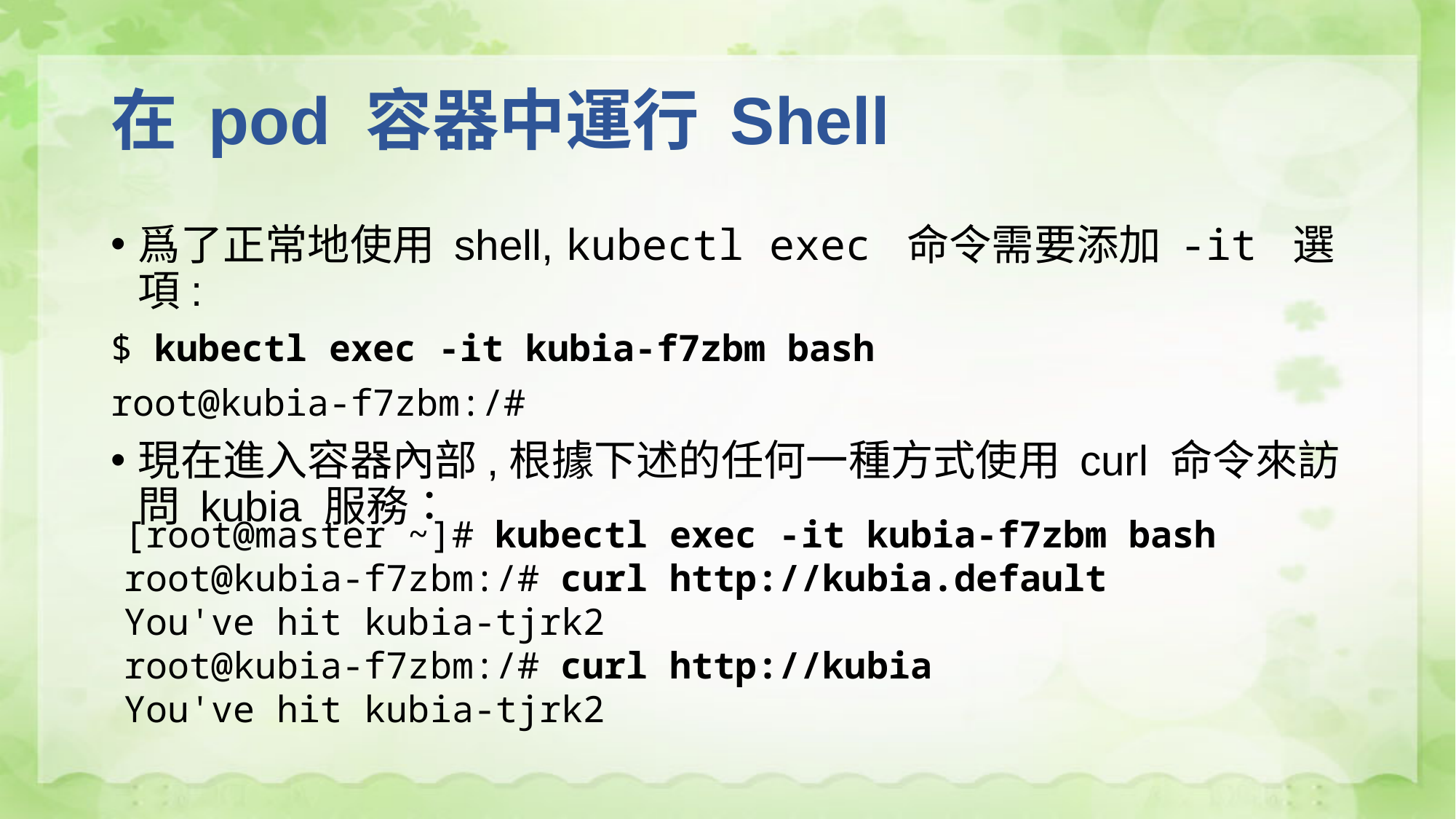

# 在 pod 容器中運行 Shell
爲了正常地使用 shell, kubectl exec 命令需要添加 -it 選項:
$ kubectl exec -it kubia-f7zbm bash
root@kubia-f7zbm:/#
現在進入容器內部,根據下述的任何一種方式使用 curl 命令來訪問 kubia 服務：

[root@master ~]# kubectl exec -it kubia-f7zbm bash
root@kubia-f7zbm:/# curl http://kubia.default
You've hit kubia-tjrk2
root@kubia-f7zbm:/# curl http://kubia
You've hit kubia-tjrk2